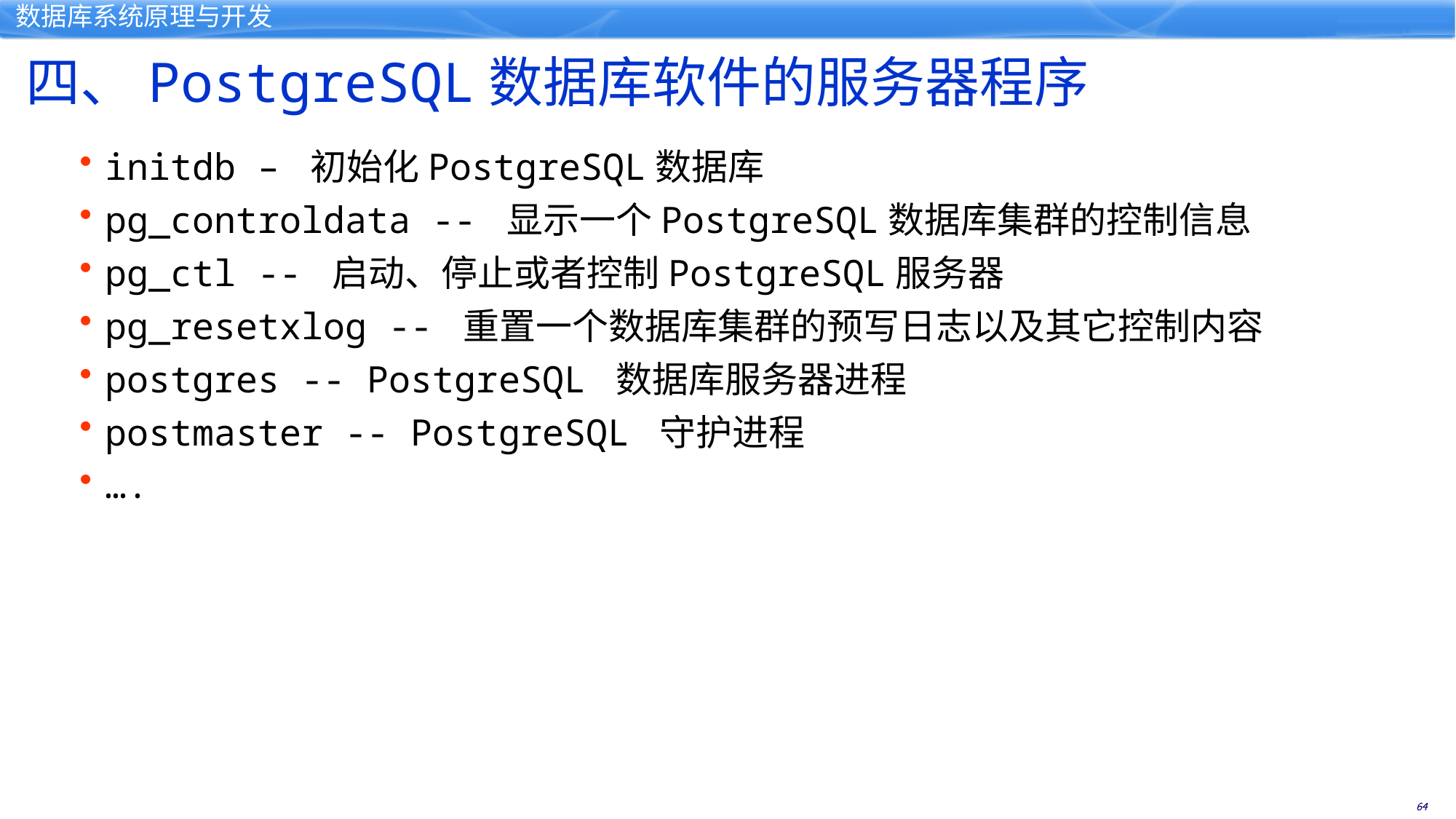

四、PostgreSQL数据库软件的服务器程序
initdb – 初始化PostgreSQL数据库
pg_controldata -- 显示一个PostgreSQL数据库集群的控制信息
pg_ctl -- 启动、停止或者控制PostgreSQL服务器
pg_resetxlog -- 重置一个数据库集群的预写日志以及其它控制内容
postgres -- PostgreSQL 数据库服务器进程
postmaster -- PostgreSQL 守护进程
….